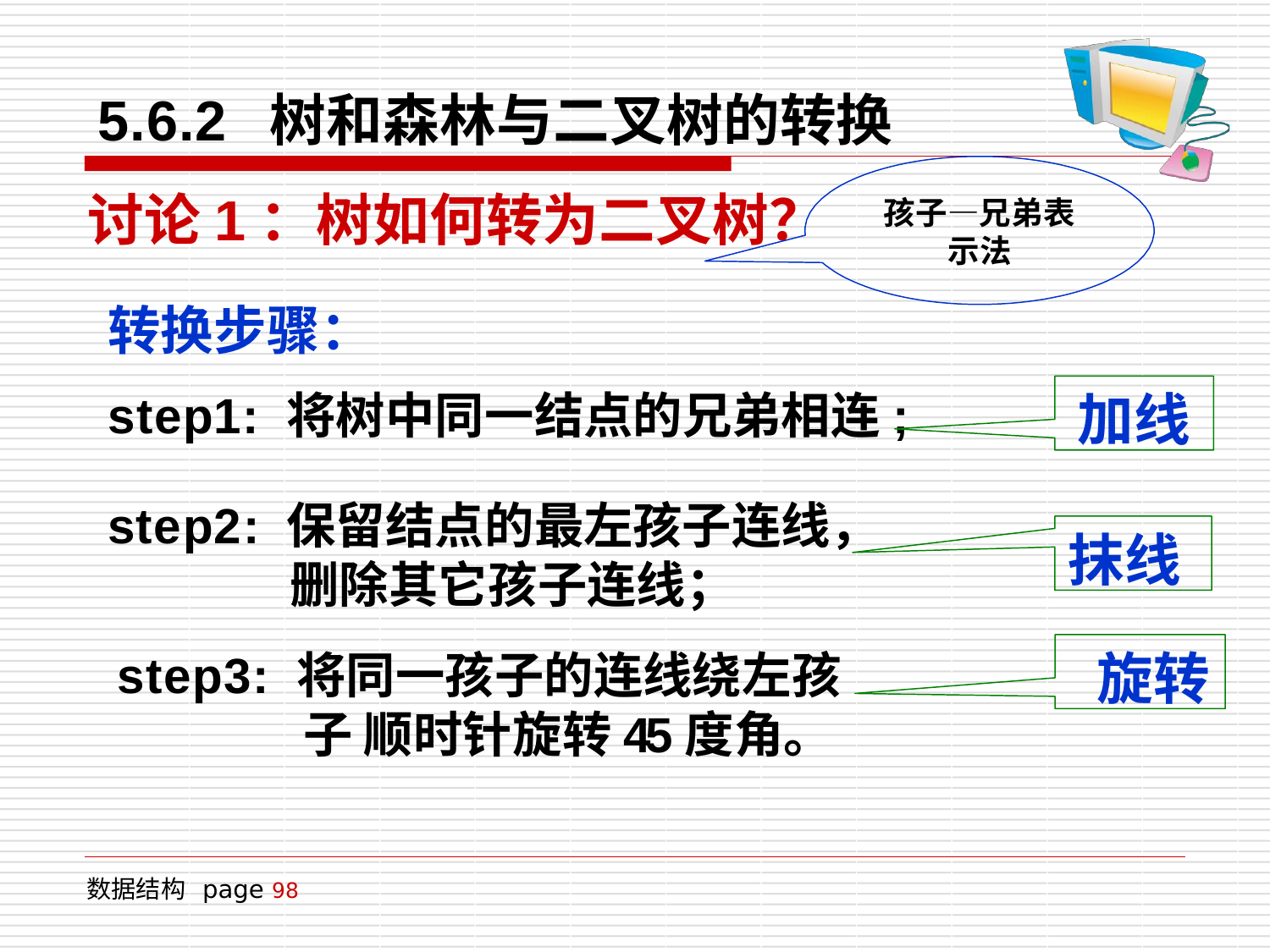

# 5.6.2	树和森林与二叉树的转换

讨论1：树如何转为二叉树？
孩子—兄弟表 示法
转换步骤：
step1: 将树中同一结点的兄弟相连;

加线
step2: 保留结点的最左孩子连线，  删除其它孩子连线；
step3: 将同一孩子的连线绕左孩子 顺时针旋转45度角。

抹线

旋转

数据结构 page 98